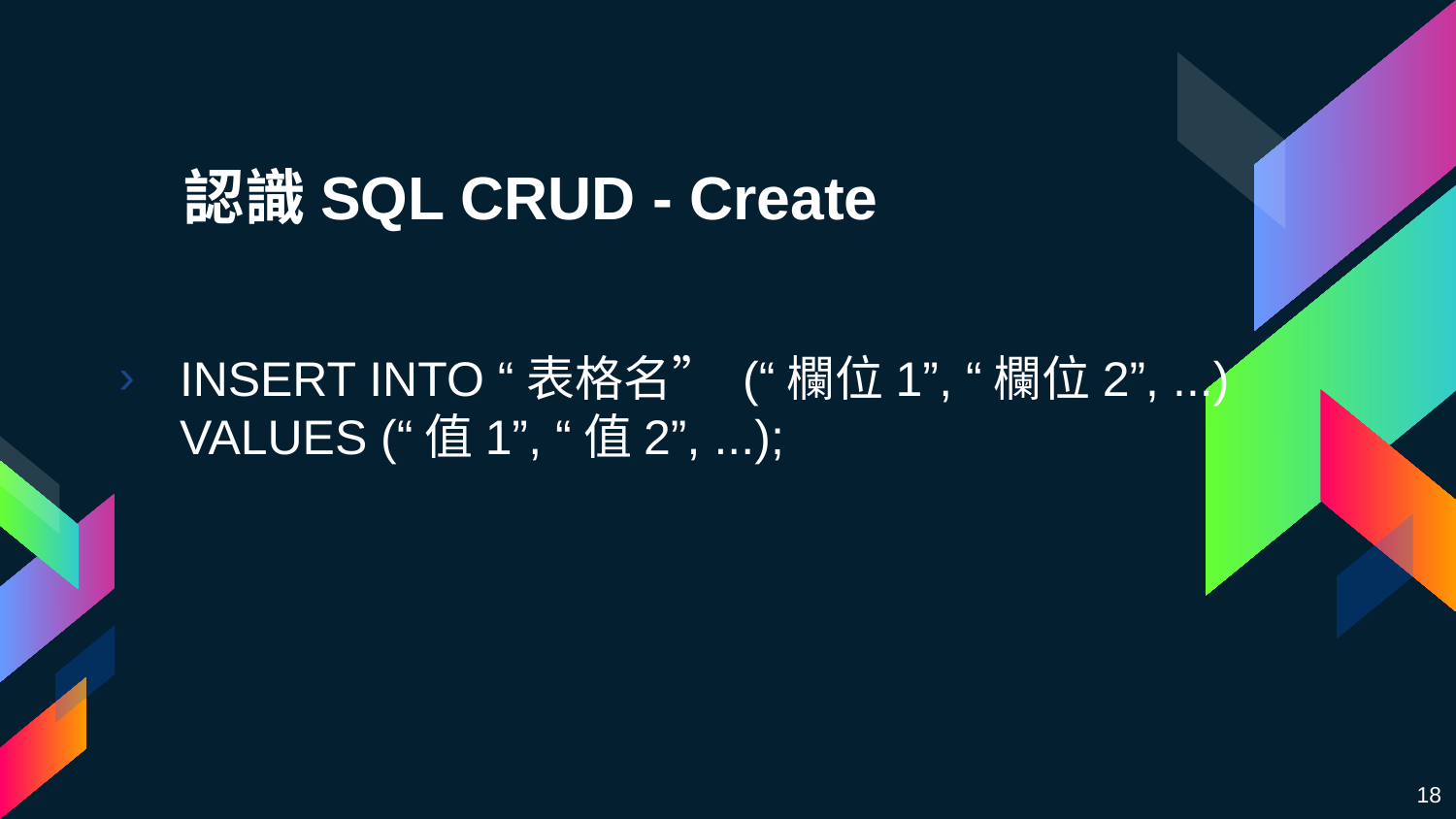

# 認識SQL CRUD - Create

INSERT INTO “表格名” (“欄位1”, “欄位2”, ...) VALUES (“值1”, “值2”, ...);
18